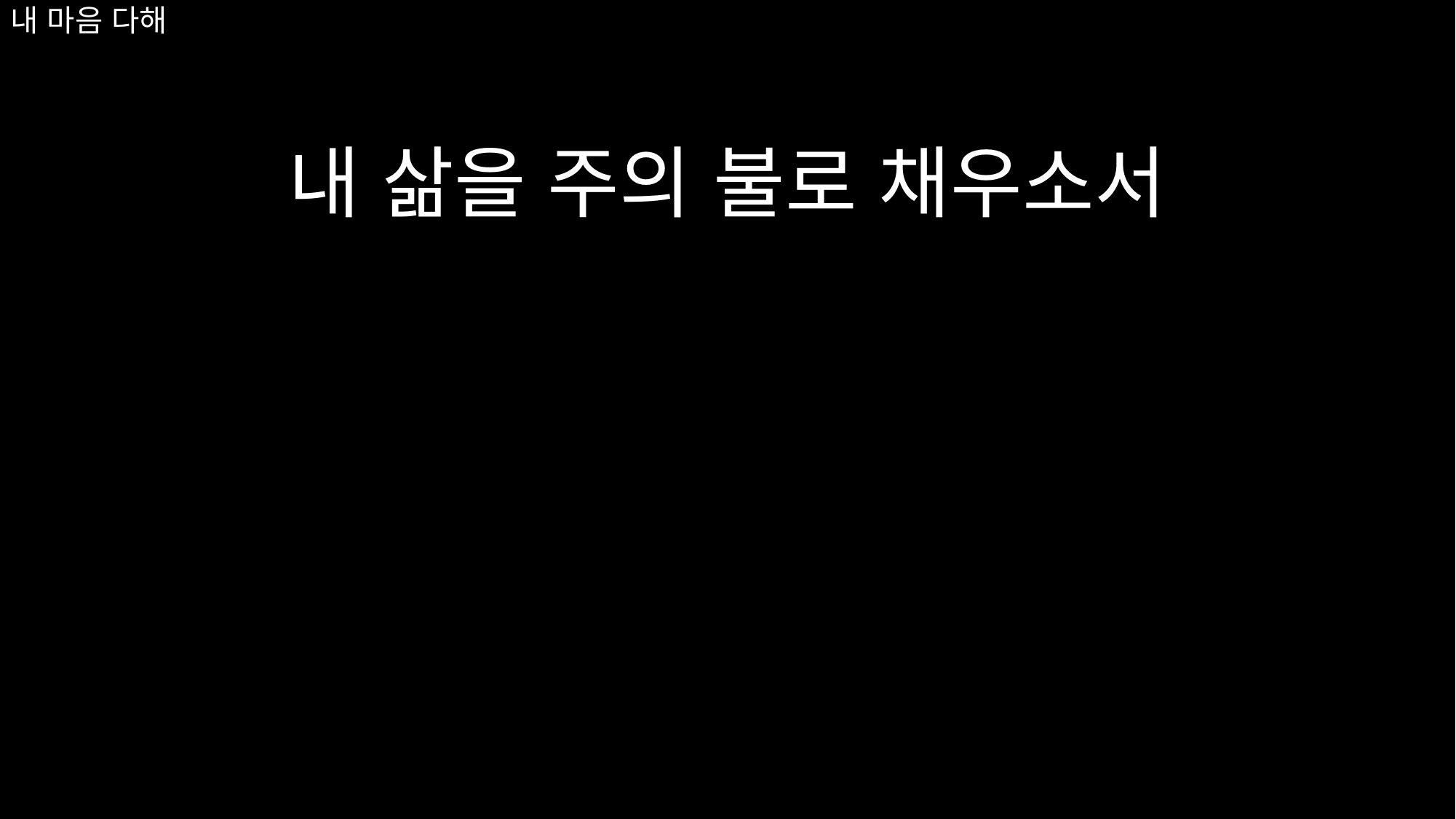

# 내 마음 다해
내 삶을 주의 불로 채우소서